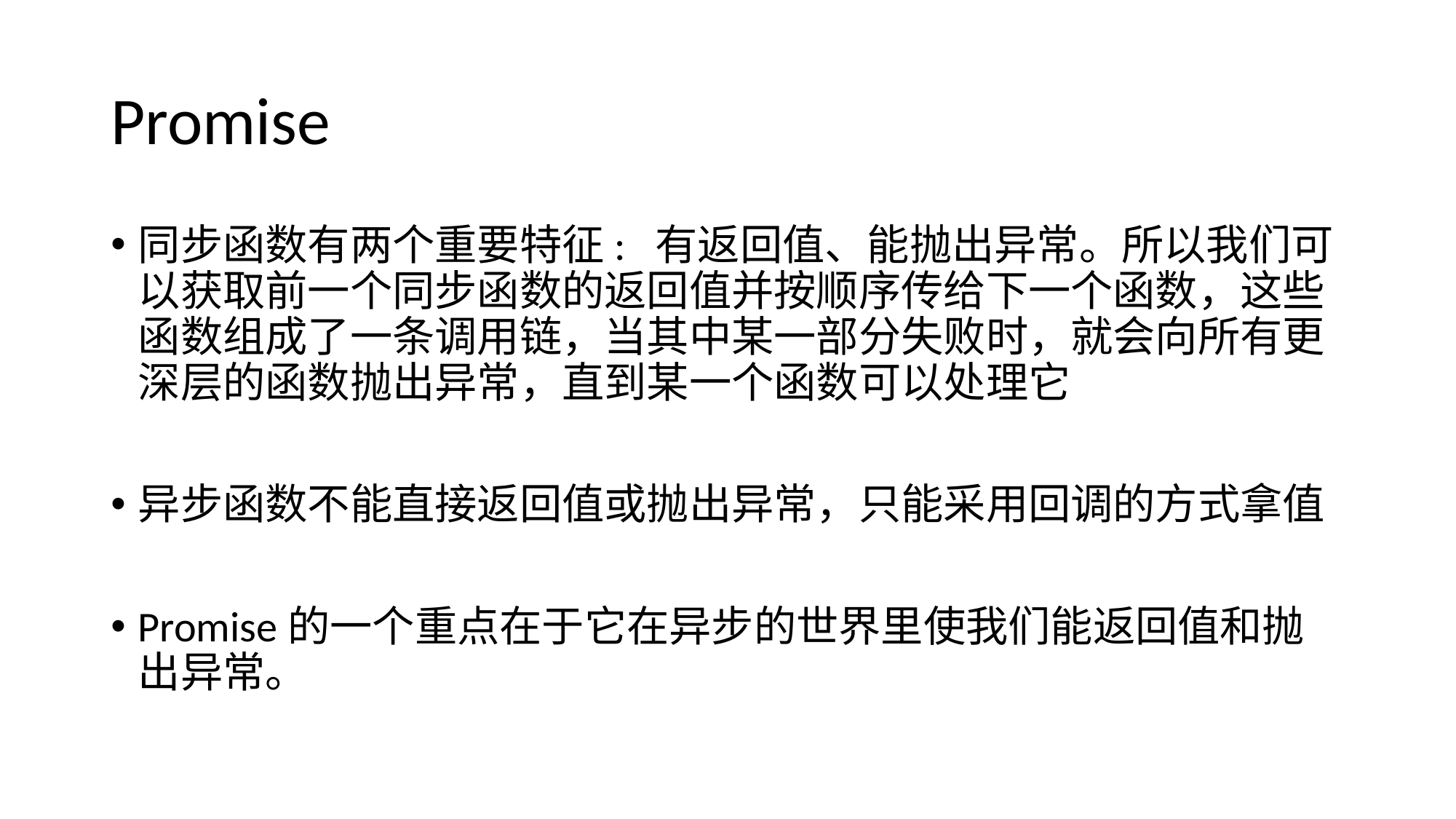

# Promise
同步函数有两个重要特征:  有返回值、能抛出异常。所以我们可以获取前一个同步函数的返回值并按顺序传给下一个函数，这些函数组成了一条调用链，当其中某一部分失败时，就会向所有更深层的函数抛出异常，直到某一个函数可以处理它

异步函数不能直接返回值或抛出异常，只能采用回调的方式拿值

Promise的一个重点在于它在异步的世界里使我们能返回值和抛出异常。